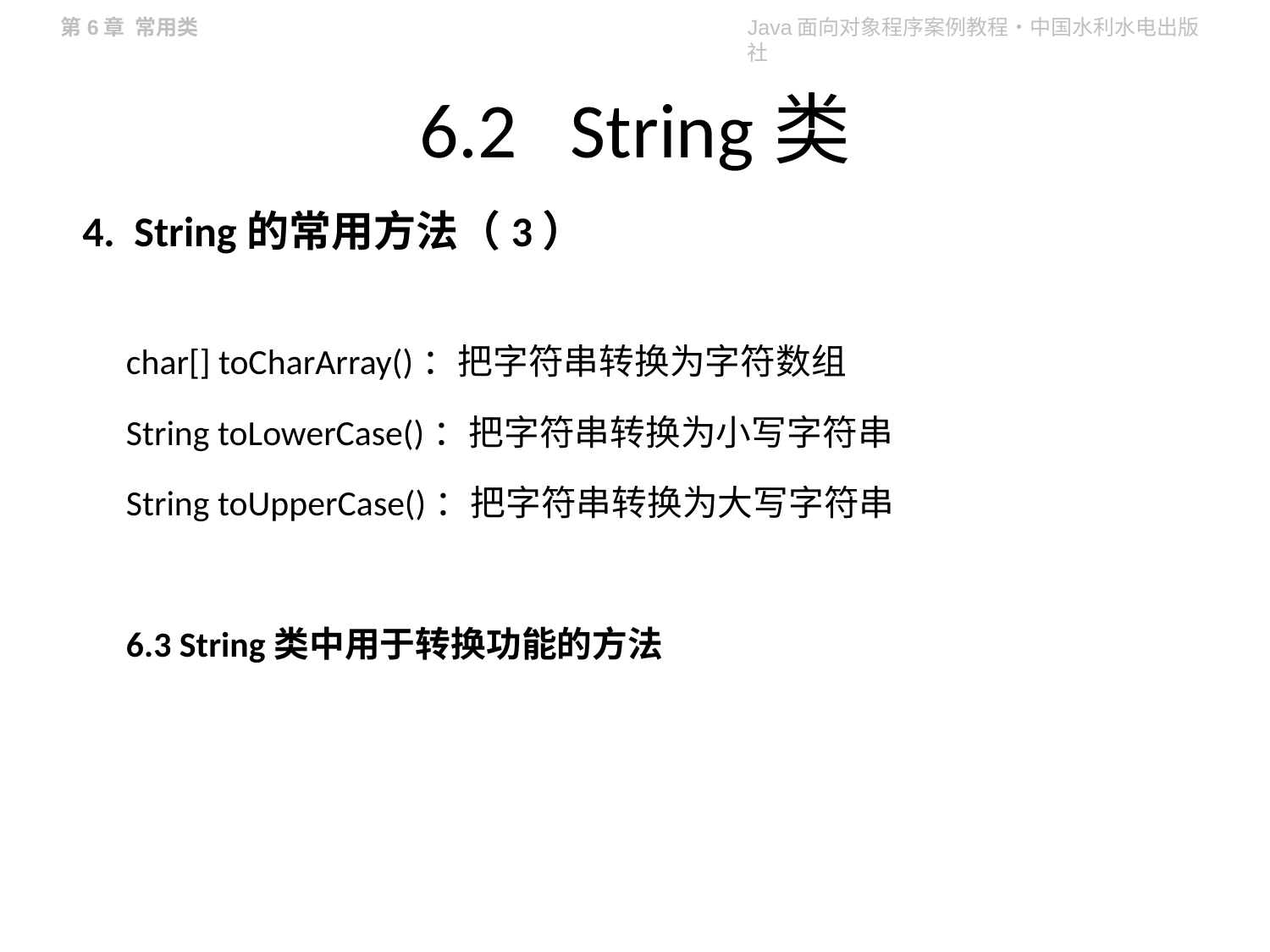

# 6.2   String类
4.  String的常用方法（3）
char[] toCharArray()：把字符串转换为字符数组
String toLowerCase()：把字符串转换为小写字符串
String toUpperCase()：把字符串转换为大写字符串

6.3 String类中用于转换功能的方法